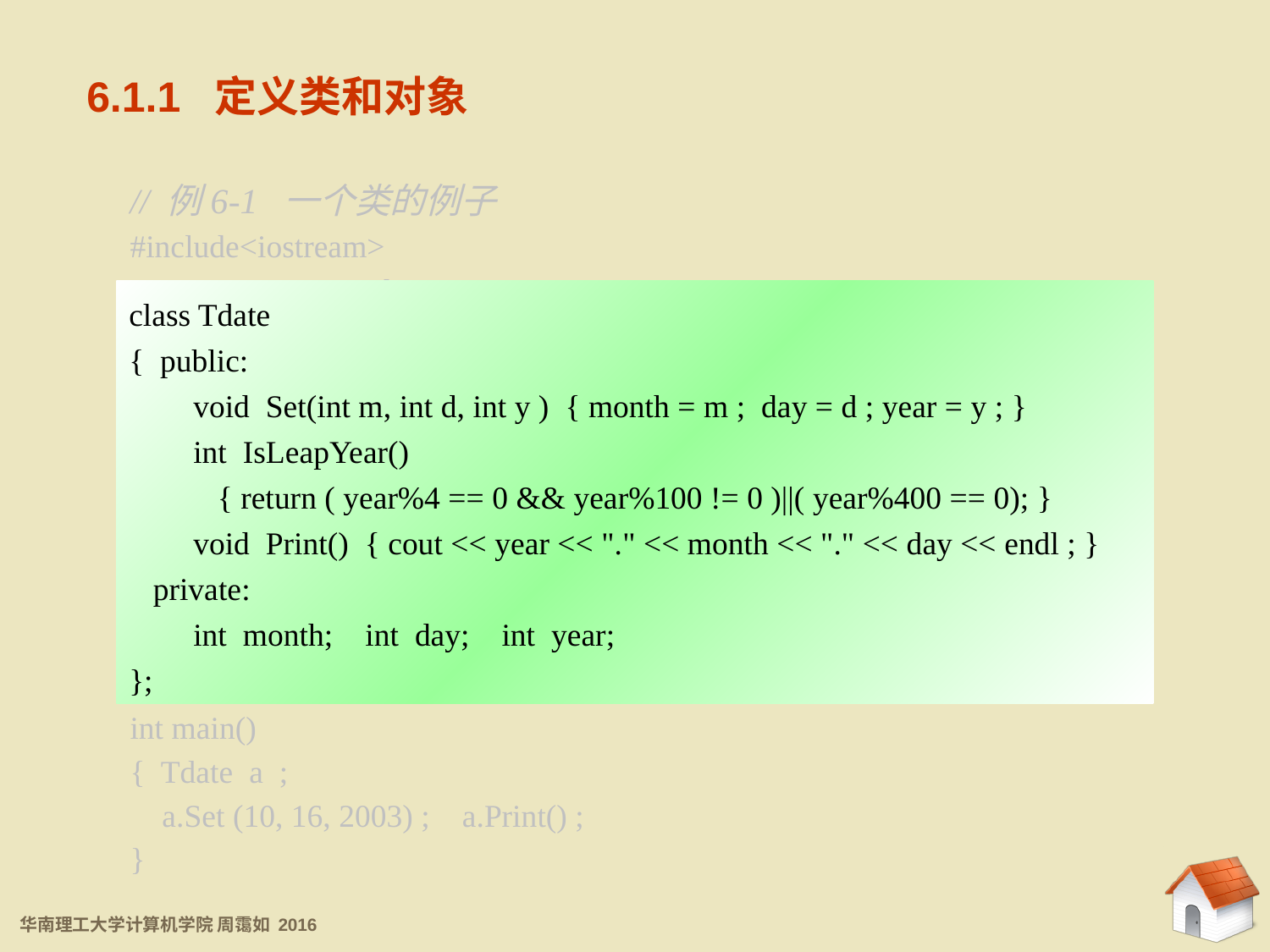

6.1.1  定义类和对象
// 例6-1  一个类的例子
#include<iostream>
using namespace std ;
class Tdate
{  public:
        void  Set(int m, int d, int y )  { month = m ;  day = d ; year = y ; }
        int  IsLeapYear()
           { return ( year%4 == 0 && year%100 != 0 )||( year%400 == 0); }
        void  Print()  { cout << year << "." << month << "." << day << endl ; }
   private:
        int  month;    int  day;    int  year;
};
int main()
{  Tdate  a  ;
    a.Set (10, 16, 2003) ;    a.Print() ;
}
class Tdate
{  public:
        void  Set(int m, int d, int y )  { month = m ;  day = d ; year = y ; }
        int  IsLeapYear()
           { return ( year%4 == 0 && year%100 != 0 )||( year%400 == 0); }
        void  Print()  { cout << year << "." << month << "." << day << endl ; }
   private:
        int  month;    int  day;    int  year;
};